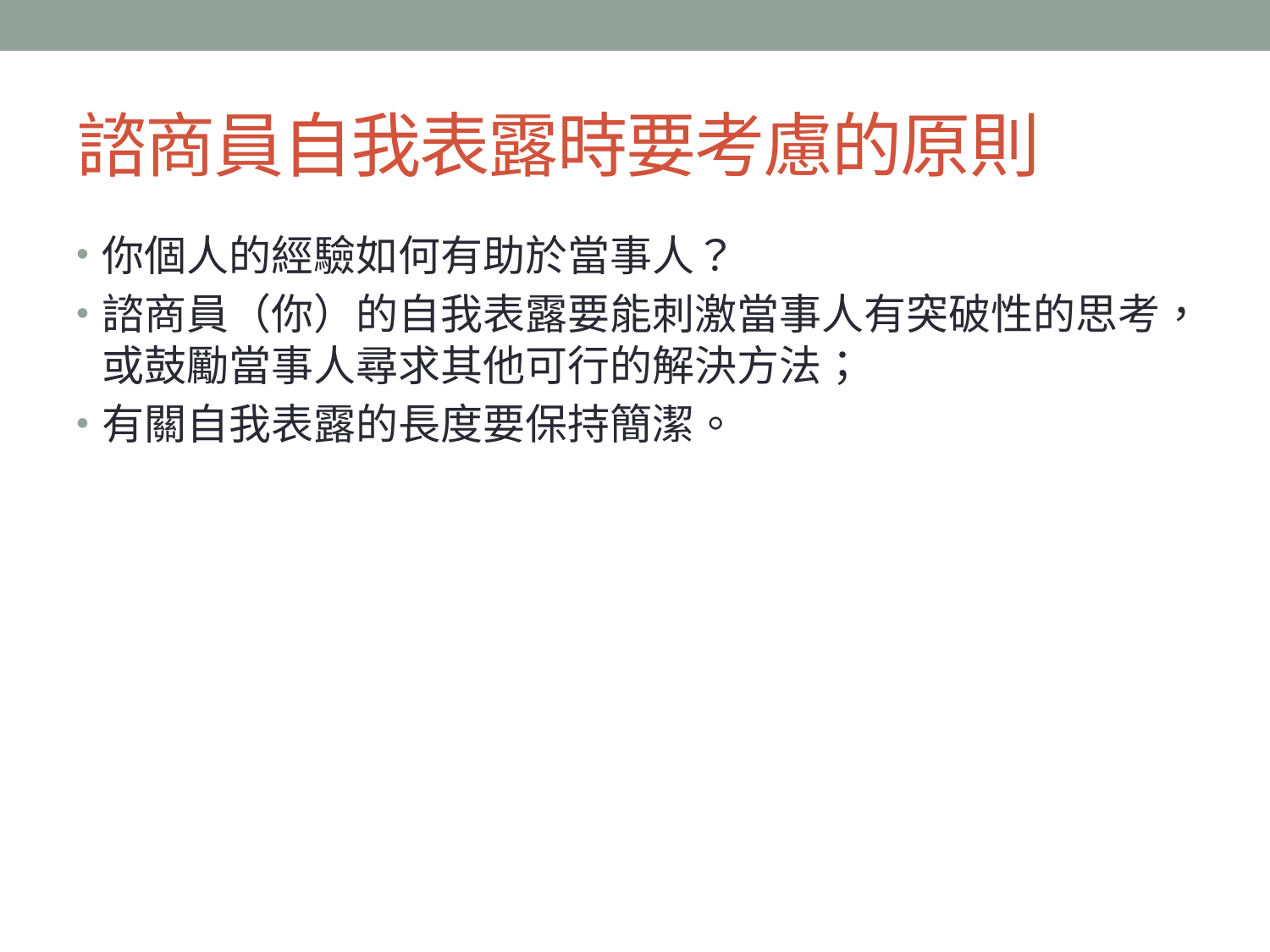

# 諮商員自我表露時要考慮的原則
你個人的經驗如何有助於當事人？
諮商員（你）的自我表露要能刺激當事人有突破性的思考，或鼓勵當事人尋求其他可行的解決方法；
有關自我表露的長度要保持簡潔。